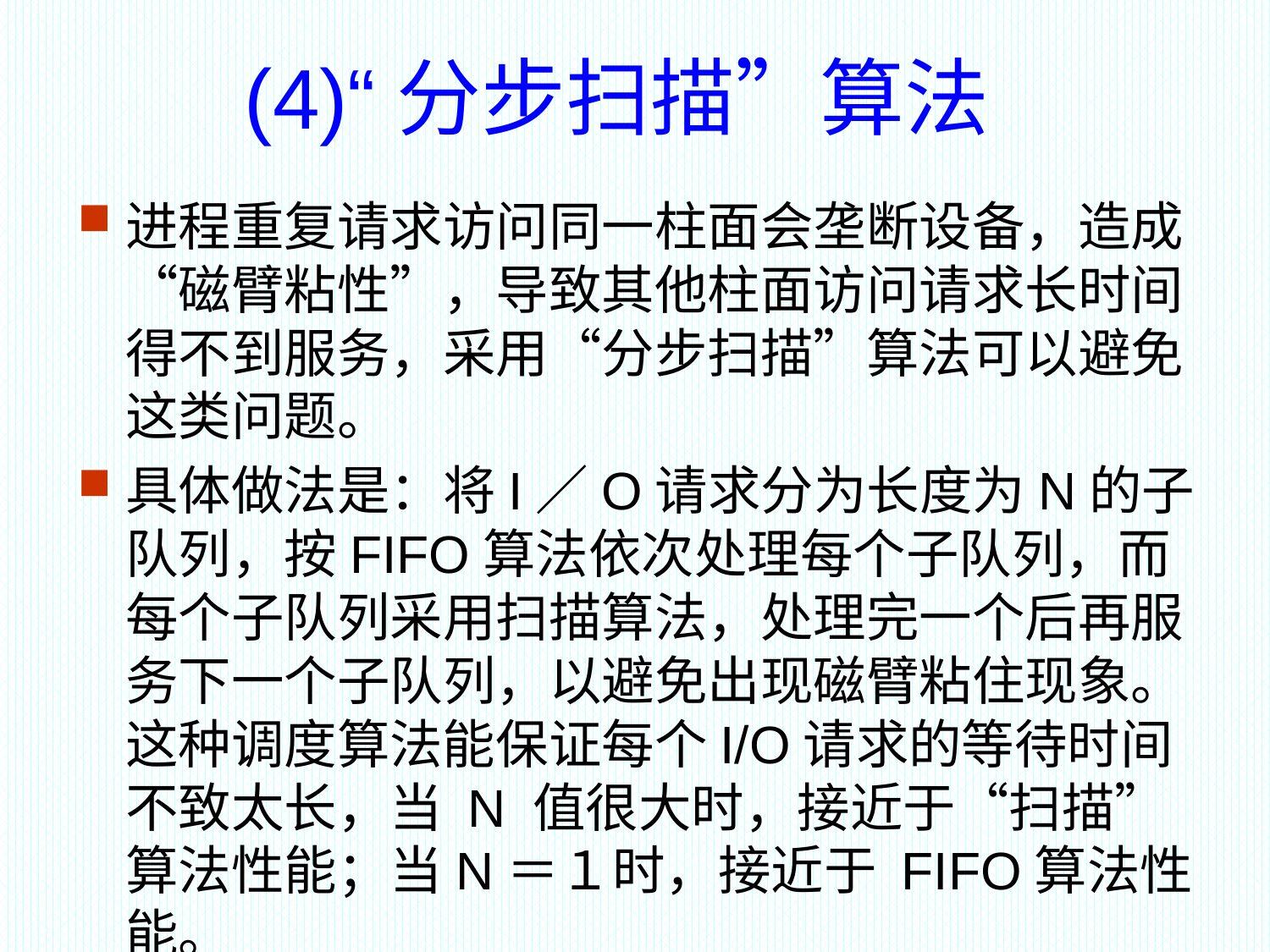

(4)“分步扫描”算法
进程重复请求访问同一柱面会垄断设备，造成“磁臂粘性”，导致其他柱面访问请求长时间得不到服务，采用“分步扫描”算法可以避免这类问题。
具体做法是：将I／O请求分为长度为N的子队列，按FIFO算法依次处理每个子队列，而每个子队列采用扫描算法，处理完一个后再服务下一个子队列，以避免出现磁臂粘住现象。这种调度算法能保证每个I/O请求的等待时间不致太长，当 N 值很大时，接近于“扫描”算法性能；当N＝１时，接近于 FIFO算法性能。